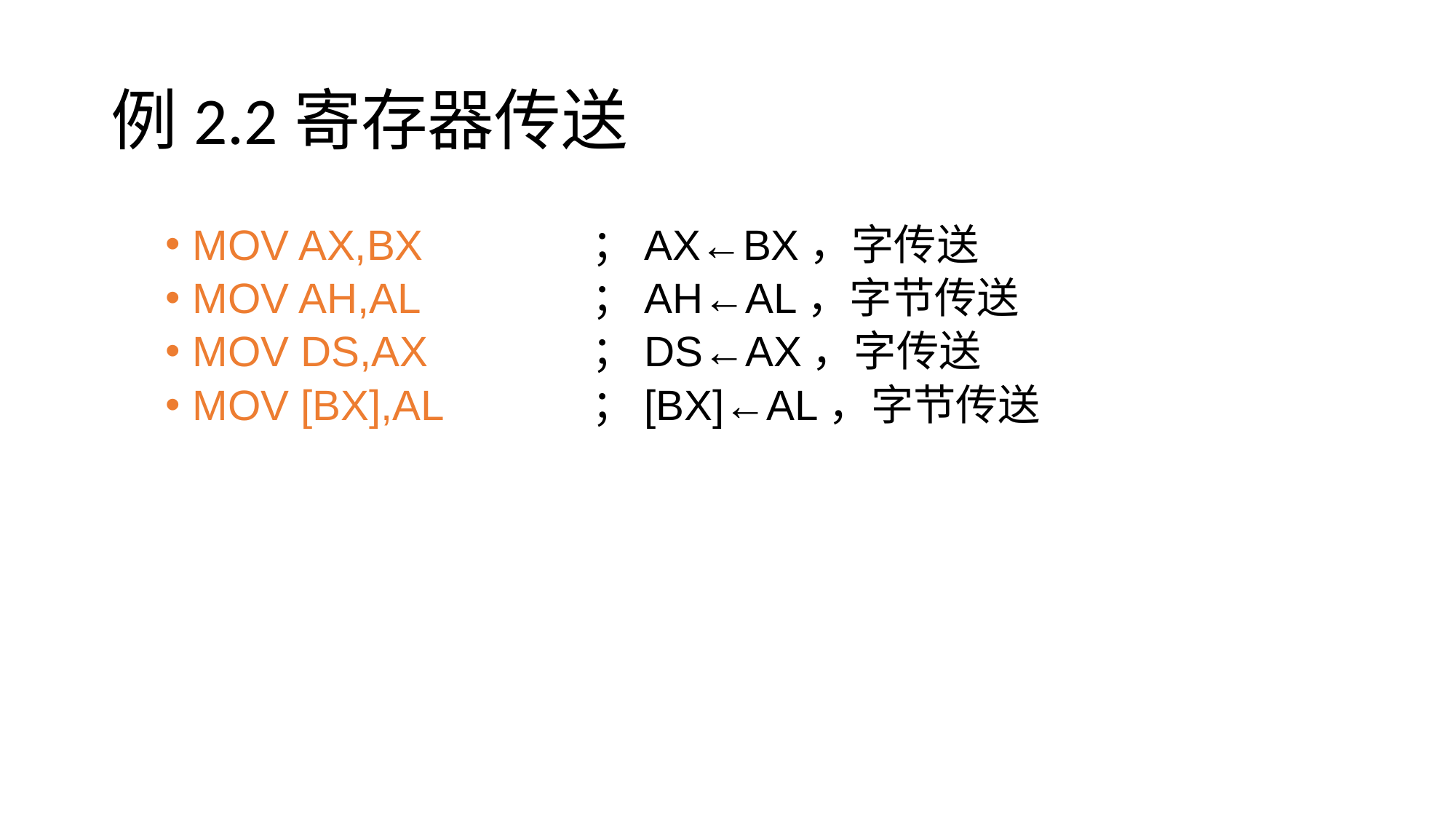

# 例2.2寄存器传送
MOV AX,BX	；AX←BX，字传送
MOV AH,AL	；AH←AL，字节传送
MOV DS,AX	；DS←AX，字传送
MOV [BX],AL	；[BX]←AL，字节传送